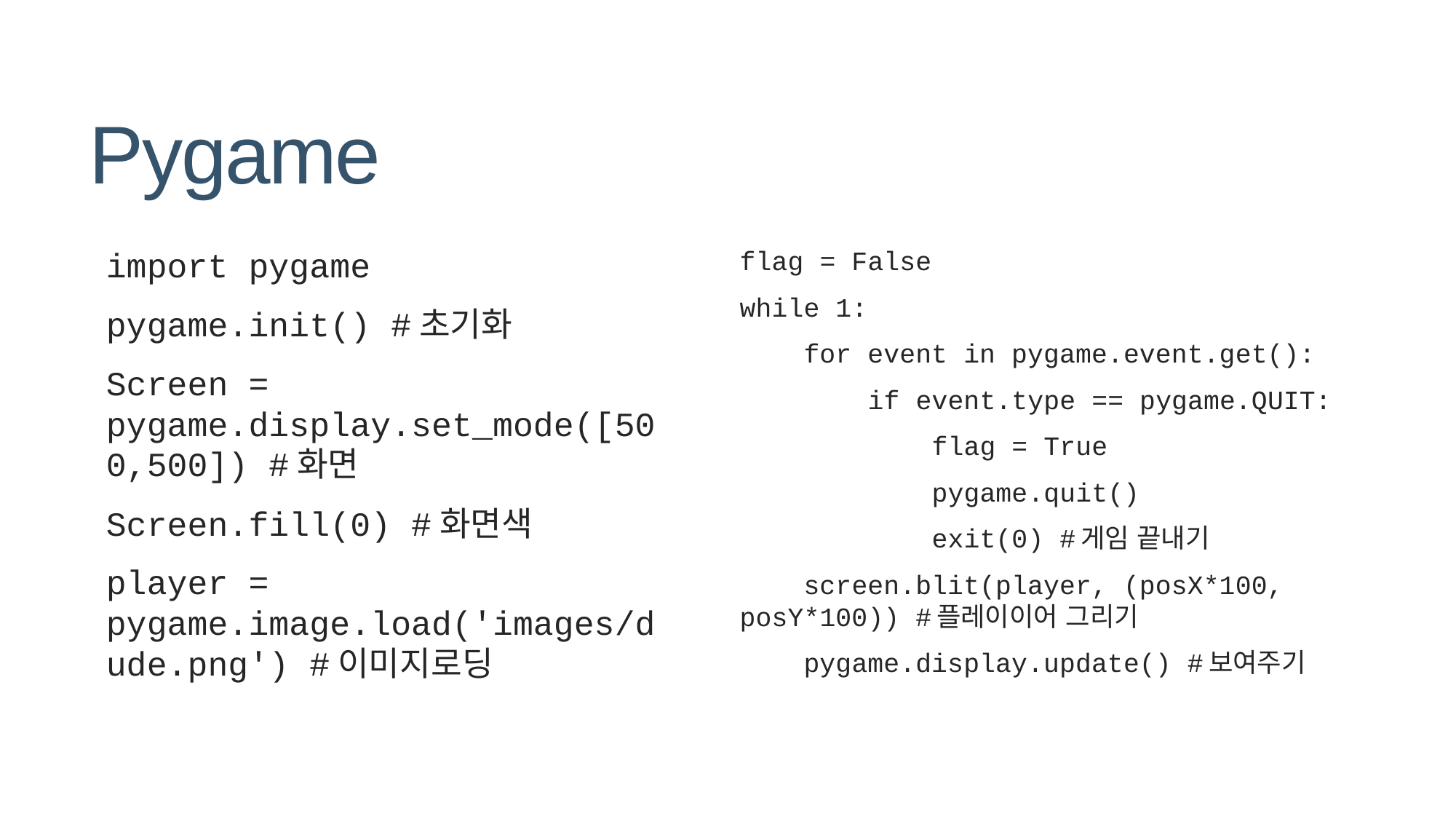

# Pygame
import pygame
pygame.init() #초기화
Screen = pygame.display.set_mode([500,500]) #화면
Screen.fill(0) #화면색
player = pygame.image.load('images/dude.png') #이미지로딩
flag = False
while 1:
    for event in pygame.event.get():
        if event.type == pygame.QUIT:
            flag = True
            pygame.quit()
            exit(0) #게임 끝내기
    screen.blit(player, (posX*100, posY*100)) #플레이이어 그리기
    pygame.display.update() #보여주기